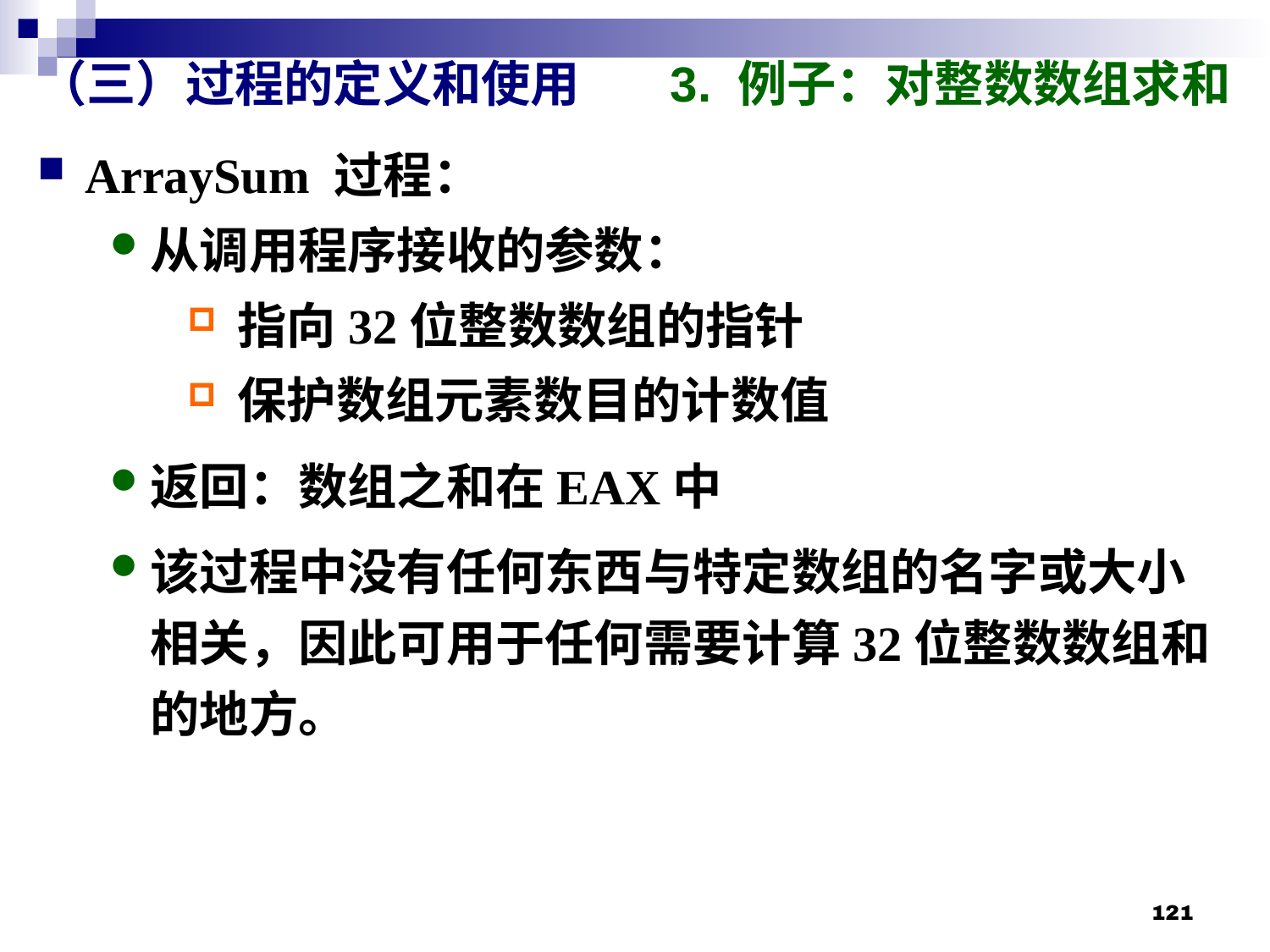

# （三）过程的定义和使用       3. 例子：对整数数组求和
ArraySum 过程：
从调用程序接收的参数：
指向32位整数数组的指针
保护数组元素数目的计数值
返回：数组之和在EAX中
该过程中没有任何东西与特定数组的名字或大小相关，因此可用于任何需要计算32位整数数组和的地方。
121